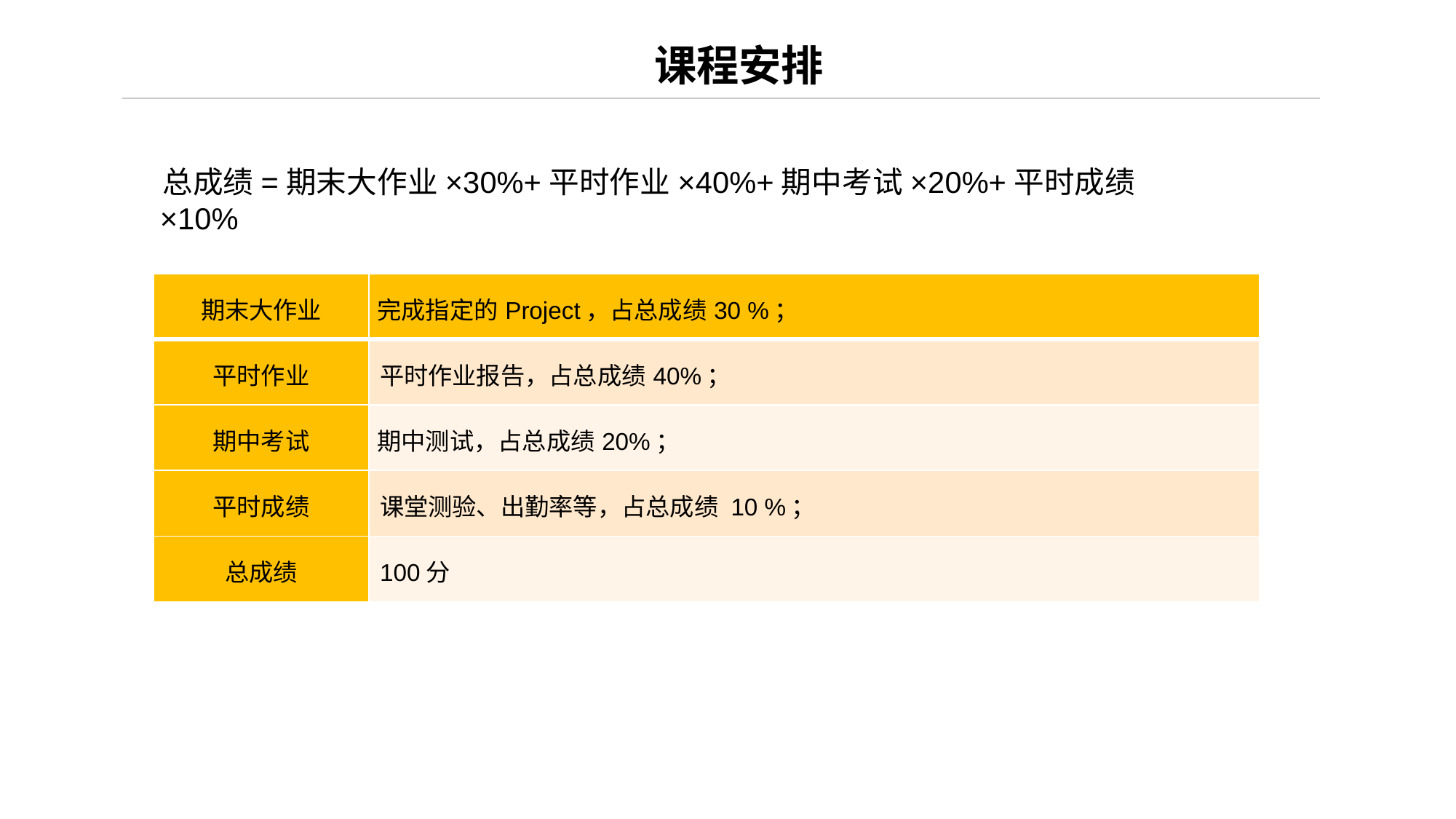

课程安排
总成绩=期末大作业×30%+平时作业×40%+期中考试×20%+平时成绩×10%

| 期末大作业 | 完成指定的Project，占总成绩30 %； |
| --- | --- |
| 平时作业 | 平时作业报告，占总成绩40%； |
| 期中考试 | 期中测试，占总成绩20%； |
| 平时成绩 | 课堂测验、出勤率等，占总成绩 10 %； |
| 总成绩 | 100分 |